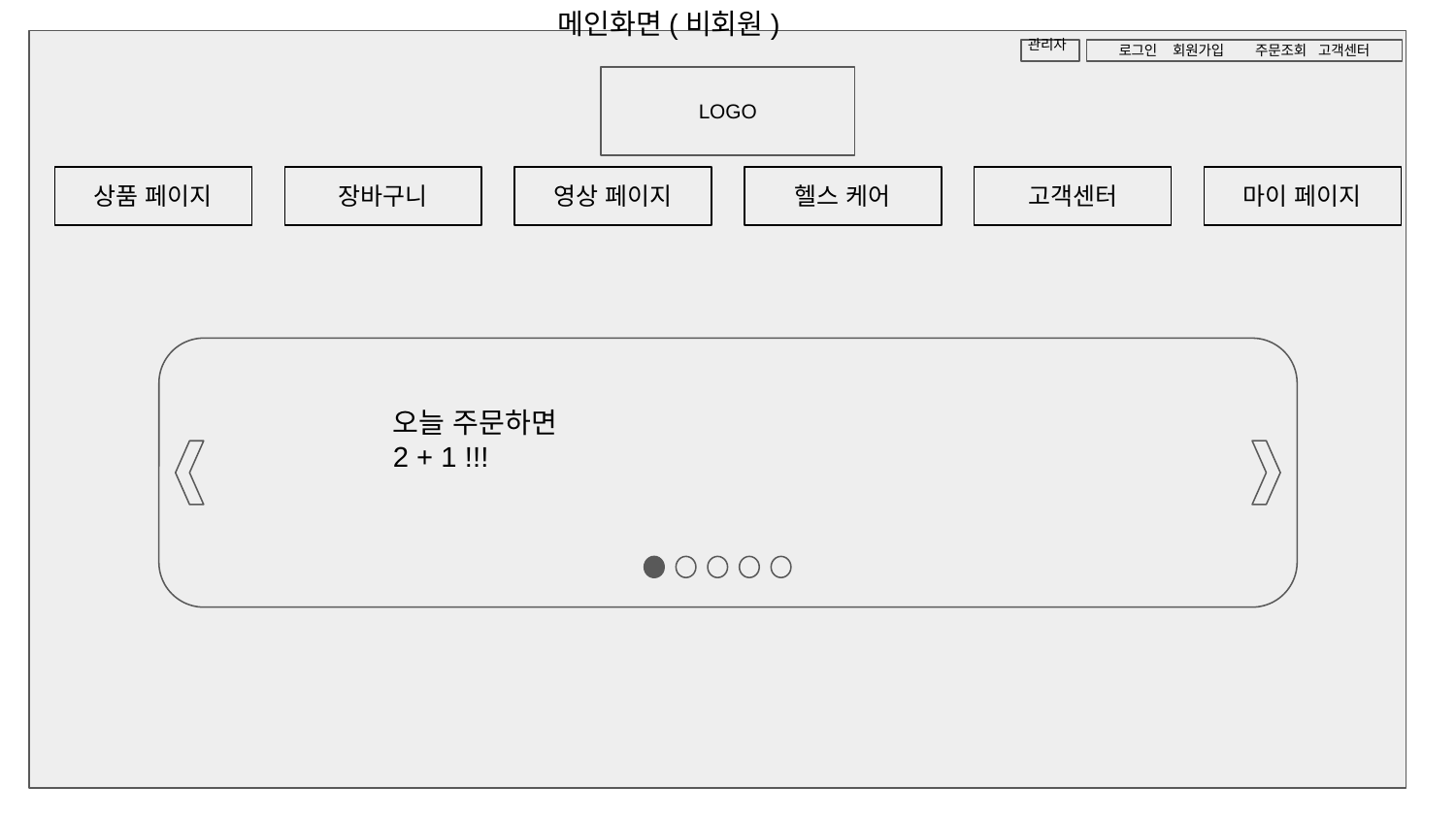

메인화면(비회원)
관리자

로그인    회원가입        주문조회   고객센터
LOGO

상품 페이지
장바구니
영상 페이지
헬스 케어
고객센터
마이 페이지

오늘 주문하면
2 + 1 !!!